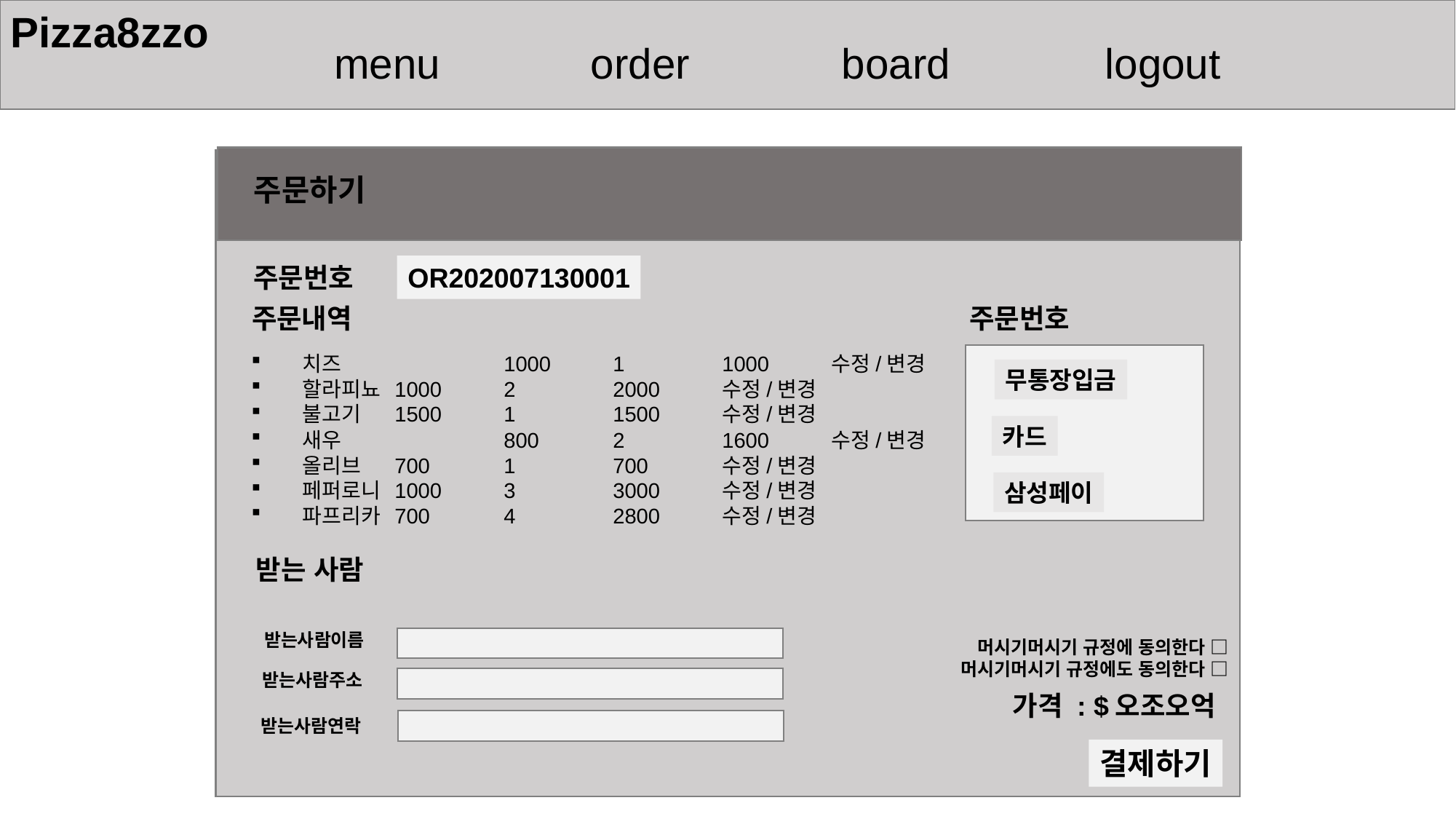

Pizza8zzo

menu
order
board
logout

주문하기
주문번호
OR202007130001
주문내역
주문번호
  치즈		1000	1	1000	수정/변경
  할라피뇨	1000	2	2000	수정/변경
  불고기	1500	1	1500	수정/변경
  새우		800	2	1600	수정/변경
  올리브	700	1	700	수정/변경
  페퍼로니	1000	3	3000	수정/변경
  파프리카	700	4	2800	수정/변경

무통장입금
카드
삼성페이
받는 사람
받는사람이름

머시기머시기 규정에 동의한다 □
머시기머시기 규정에도 동의한다 □
받는사람주소

가격 : $오조오억
받는사람연락

결제하기